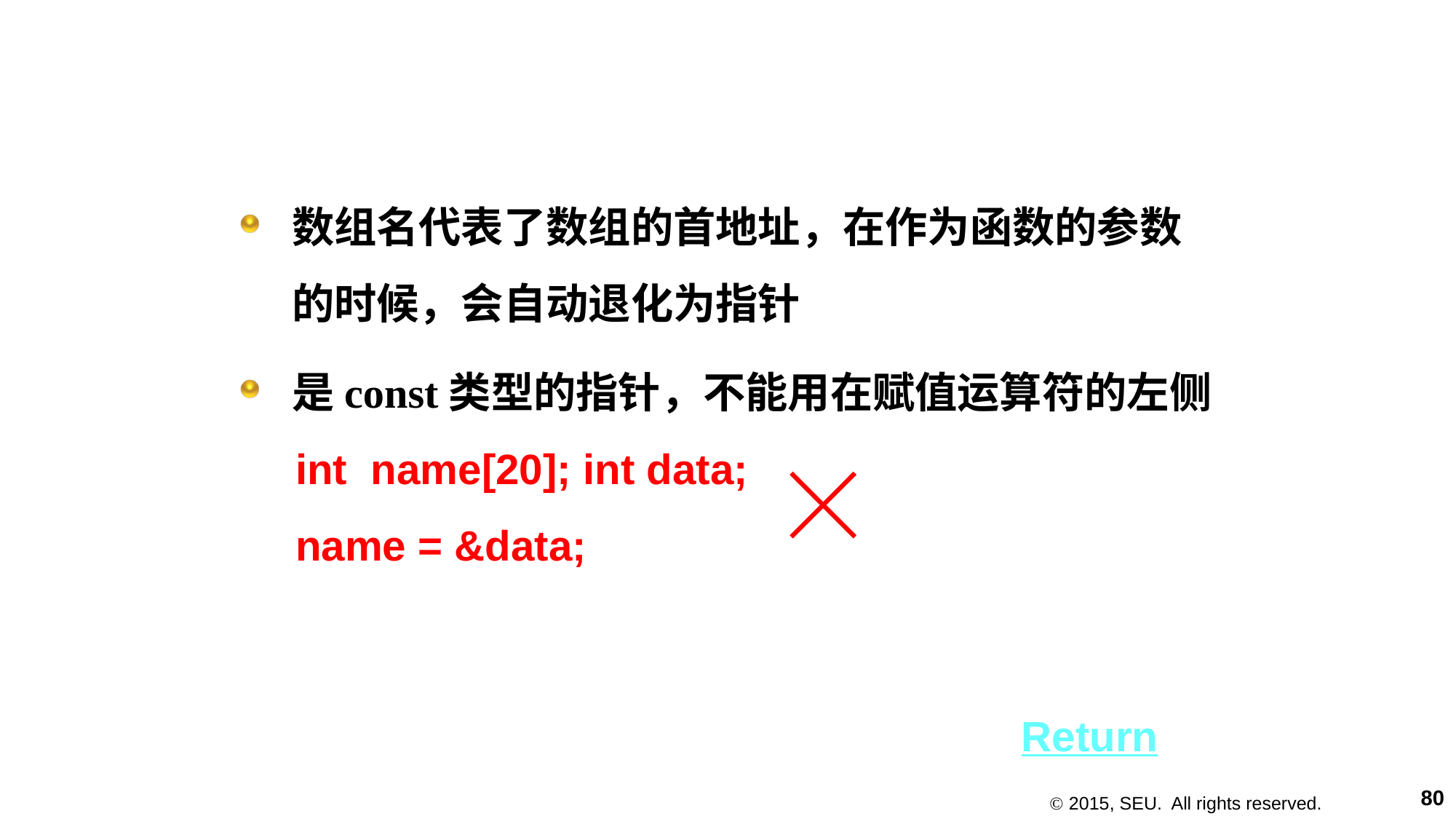

#
数组名代表了数组的首地址，在作为函数的参数的时候，会自动退化为指针
是const类型的指针，不能用在赋值运算符的左侧
int  name[20]; int data;
name = &data;

Return